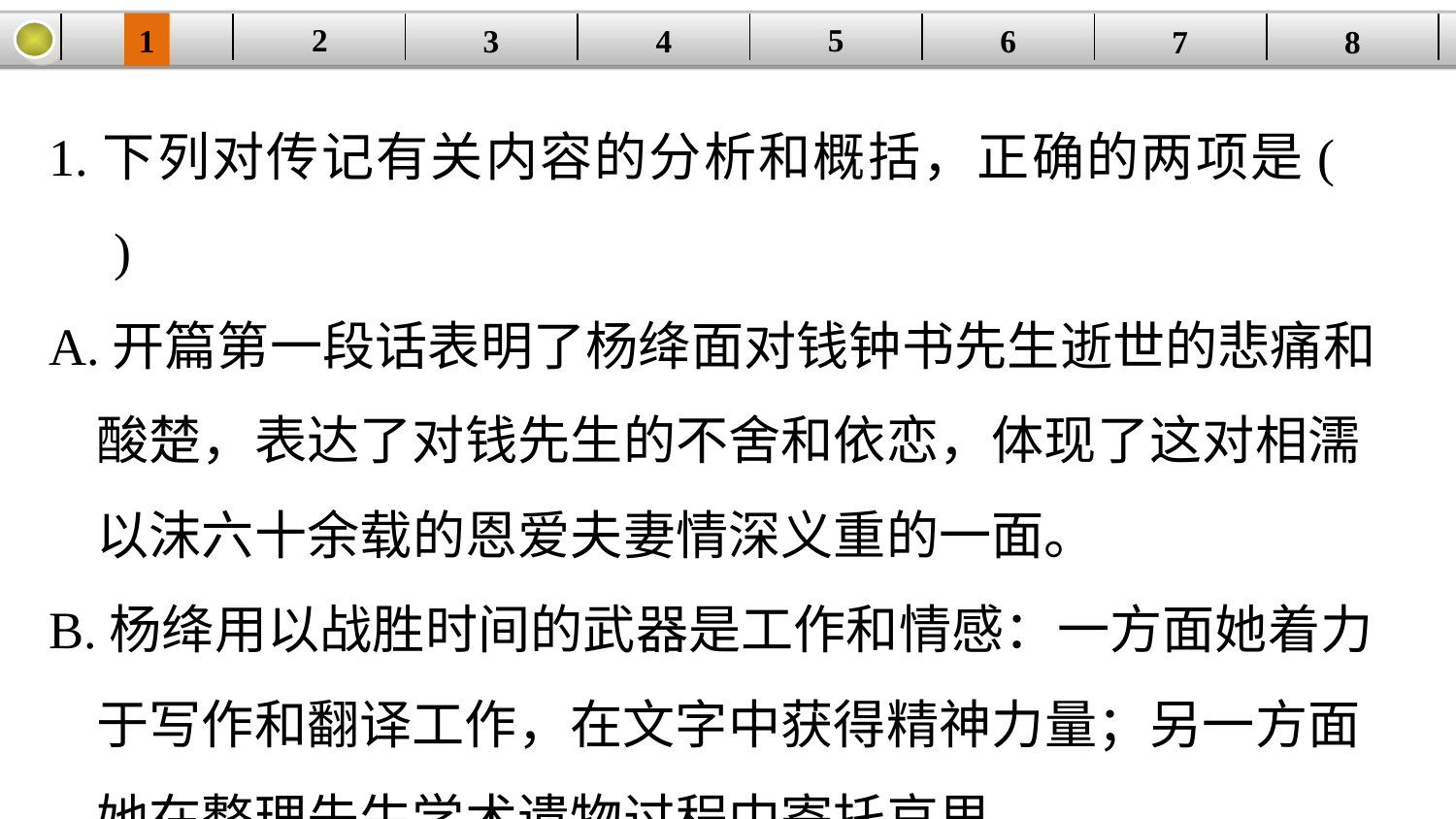

5
2
1
4
6
|  |  |  |  |  |  |  |  |
| --- | --- | --- | --- | --- | --- | --- | --- |
3
8
7

1.下列对传记有关内容的分析和概括，正确的两项是(　　)
A.开篇第一段话表明了杨绛面对钱钟书先生逝世的悲痛和
   酸楚，表达了对钱先生的不舍和依恋，体现了这对相濡
   以沫六十余载的恩爱夫妻情深义重的一面。
B.杨绛用以战胜时间的武器是工作和情感：一方面她着力
   于写作和翻译工作，在文字中获得精神力量；另一方面
   她在整理先生学术遗物过程中寄托哀思。